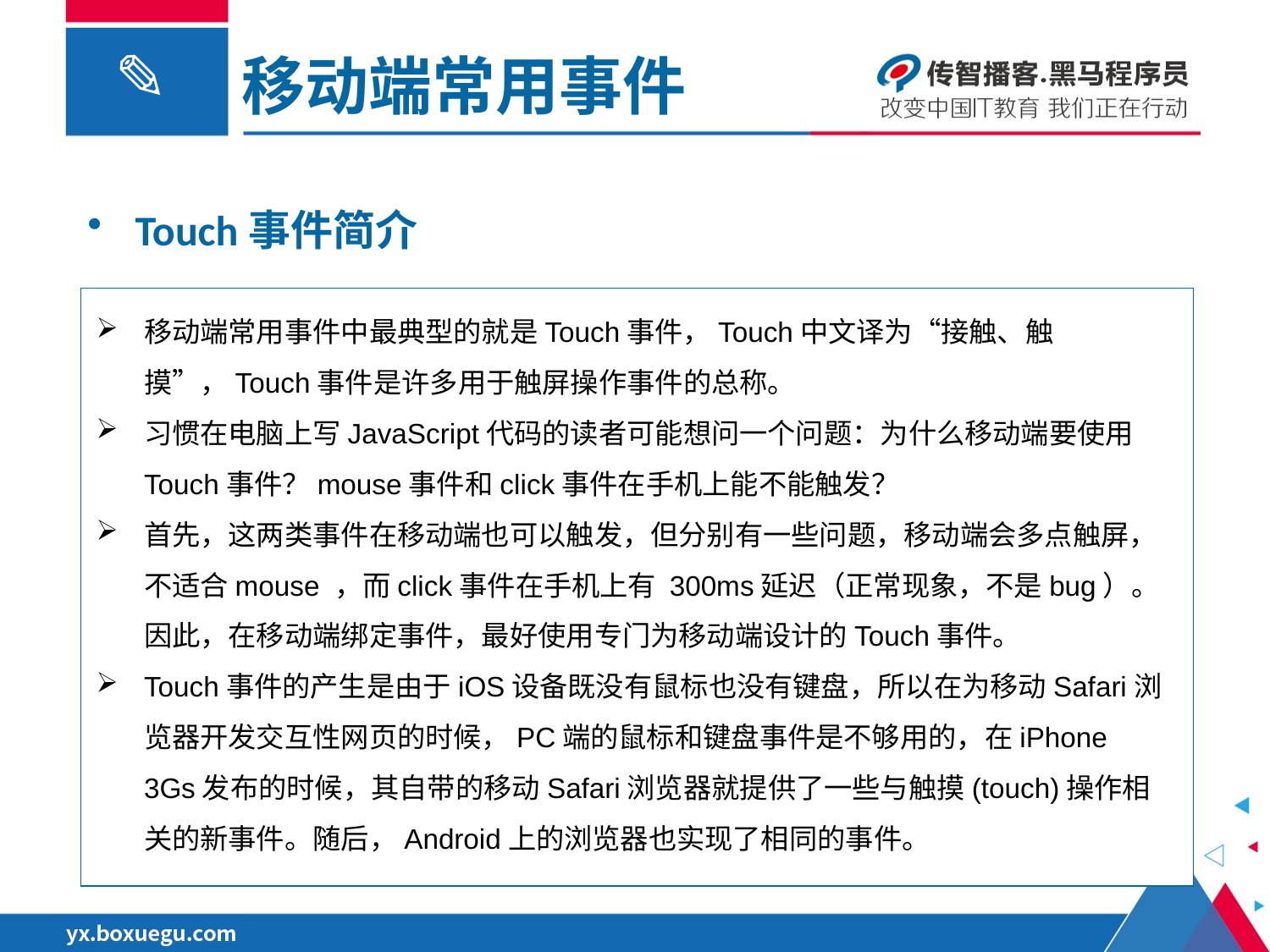

移动端常用事件
Touch事件简介

移动端常用事件中最典型的就是Touch事件，Touch中文译为“接触、触摸”，Touch事件是许多用于触屏操作事件的总称。
习惯在电脑上写JavaScript代码的读者可能想问一个问题：为什么移动端要使用Touch事件？mouse事件和click事件在手机上能不能触发？
首先，这两类事件在移动端也可以触发，但分别有一些问题，移动端会多点触屏，不适合mouse ，而click事件在手机上有 300ms延迟（正常现象，不是bug）。因此，在移动端绑定事件，最好使用专门为移动端设计的Touch事件。
Touch事件的产生是由于iOS设备既没有鼠标也没有键盘，所以在为移动Safari浏览器开发交互性网页的时候，PC端的鼠标和键盘事件是不够用的，在iPhone 3Gs发布的时候，其自带的移动Safari浏览器就提供了一些与触摸(touch)操作相关的新事件。随后，Android上的浏览器也实现了相同的事件。